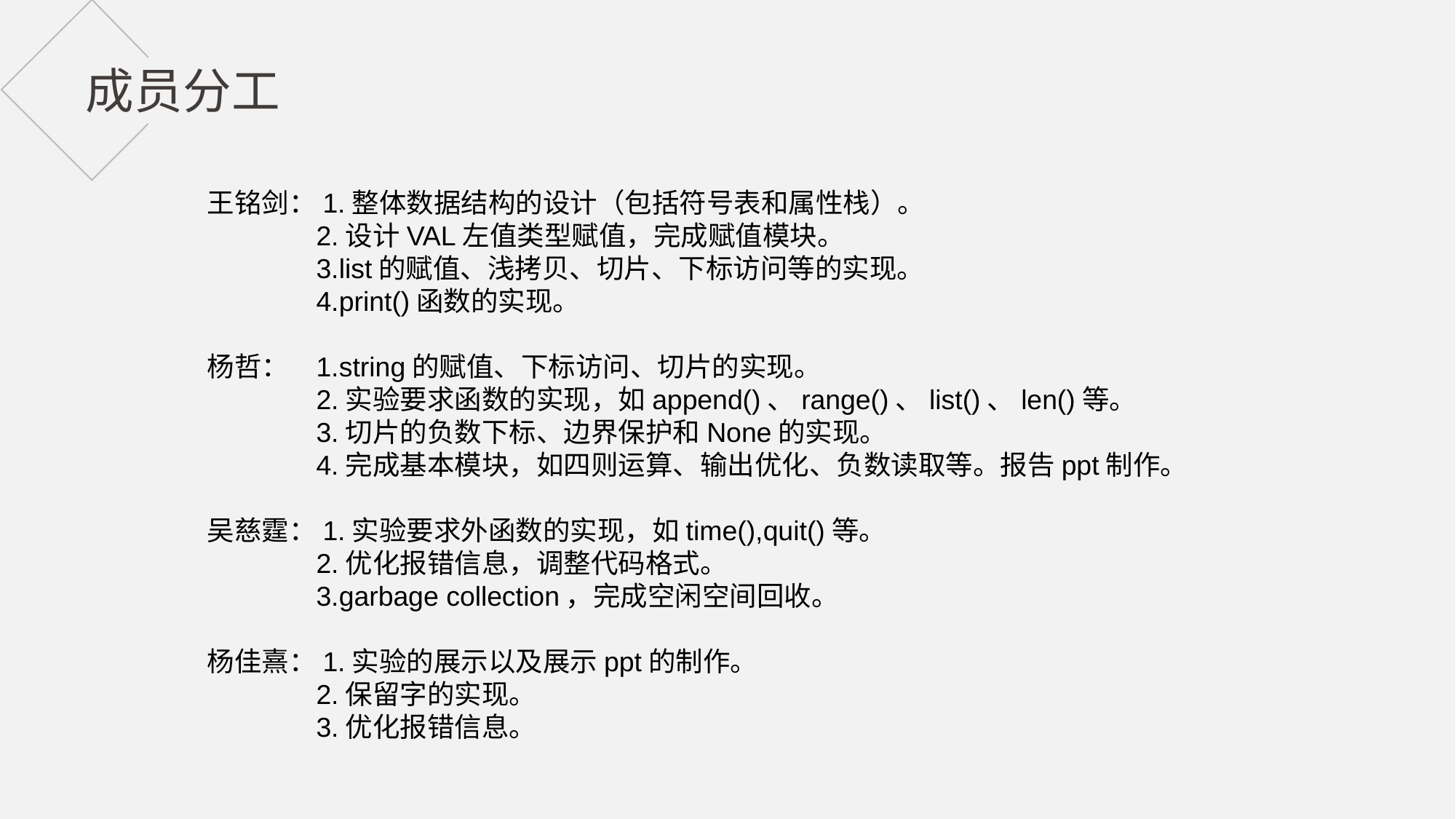

成员分工
王铭剑：1.整体数据结构的设计（包括符号表和属性栈）。
	2.设计VAL左值类型赋值，完成赋值模块。
	3.list的赋值、浅拷贝、切片、下标访问等的实现。
	4.print()函数的实现。

杨哲：	1.string的赋值、下标访问、切片的实现。
	2.实验要求函数的实现，如append()、range()、list()、len()等。
	3.切片的负数下标、边界保护和None的实现。
	4.完成基本模块，如四则运算、输出优化、负数读取等。报告ppt制作。

吴慈霆：1.实验要求外函数的实现，如time(),quit()等。
	2.优化报错信息，调整代码格式。
	3.garbage collection，完成空闲空间回收。

杨佳熹：1.实验的展示以及展示ppt的制作。
	2.保留字的实现。
	3.优化报错信息。